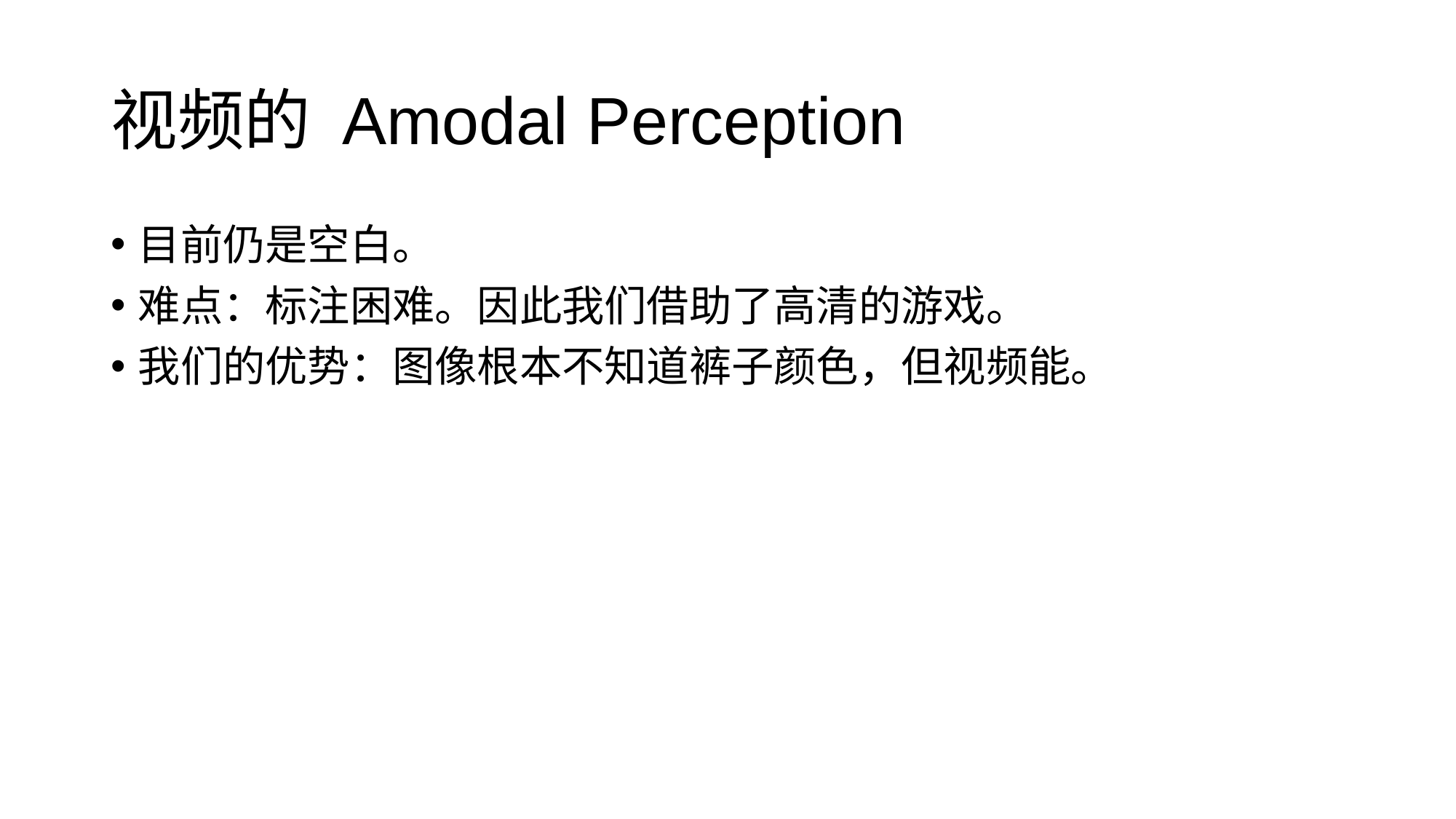

# 视频的 Amodal Perception
目前仍是空白。
难点：标注困难。因此我们借助了高清的游戏。
我们的优势：图像根本不知道裤子颜色，但视频能。